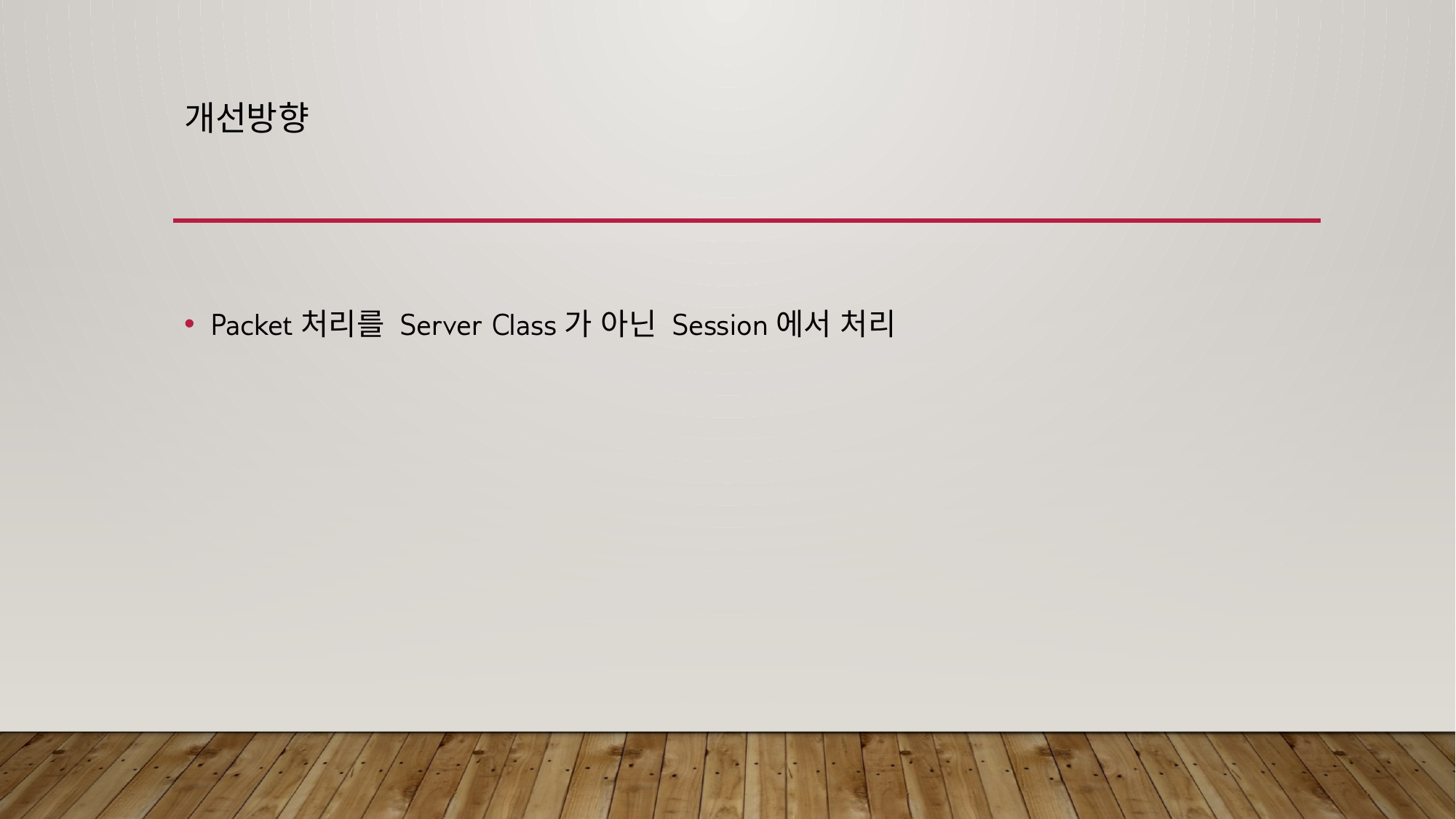

# 개선방향

Packet처리를 Server Class가 아닌 Session에서 처리